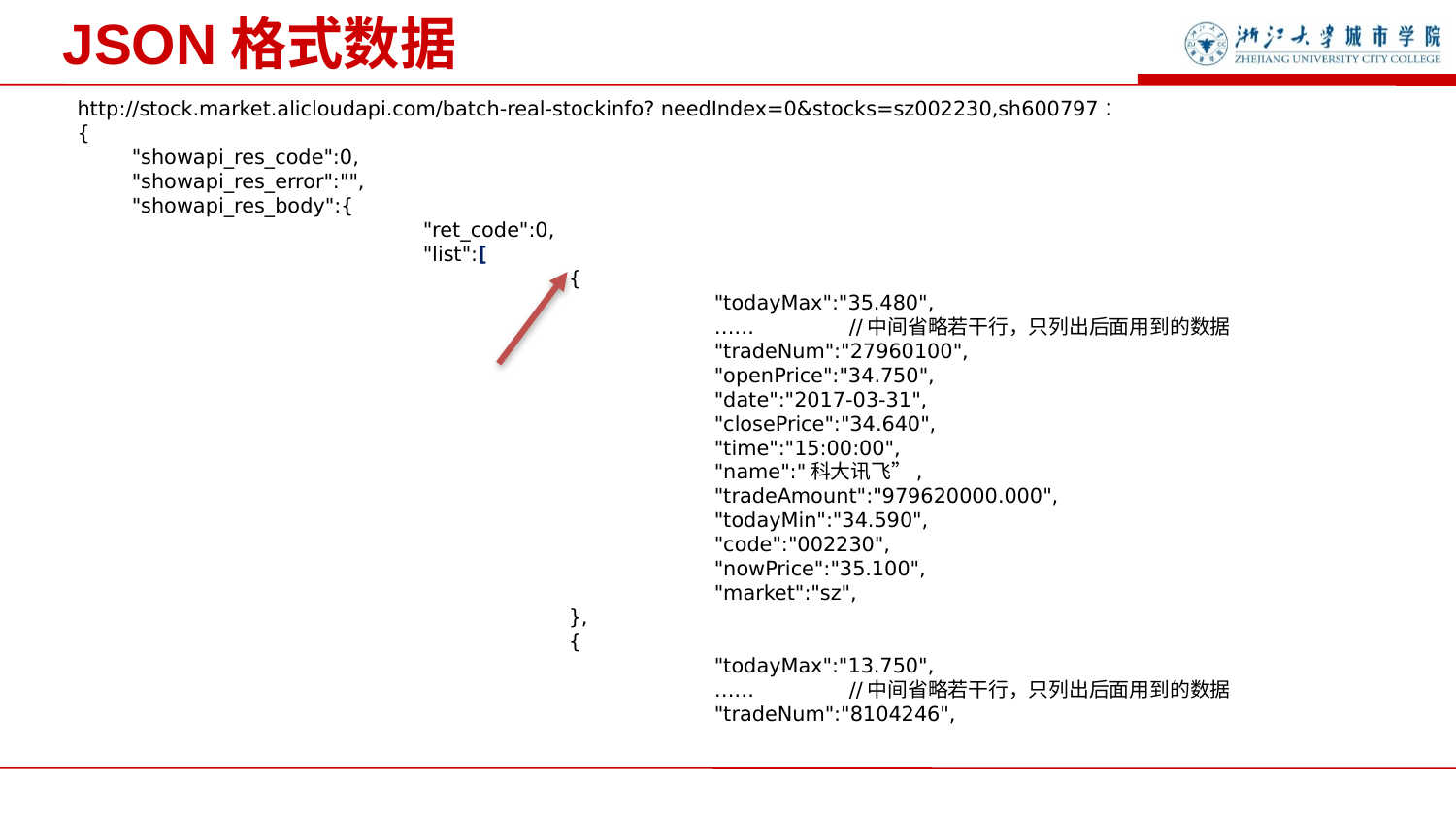

JSON格式数据
http://stock.market.alicloudapi.com/batch-real-stockinfo? needIndex=0&stocks=sz002230,sh600797：
{
	"showapi_res_code":0,
	"showapi_res_error":"",
	"showapi_res_body":{
			"ret_code":0,
			"list":[
				{
					"todayMax":"35.480",
					……               //中间省略若干行，只列出后面用到的数据
					"tradeNum":"27960100",
					"openPrice":"34.750",
					"date":"2017-03-31",
					"closePrice":"34.640",
					"time":"15:00:00",
					"name":"科大讯飞”,
					"tradeAmount":"979620000.000",
					"todayMin":"34.590",
					"code":"002230",
					"nowPrice":"35.100",
					"market":"sz",
				},
				{
					"todayMax":"13.750",
					……               //中间省略若干行，只列出后面用到的数据
					"tradeNum":"8104246",